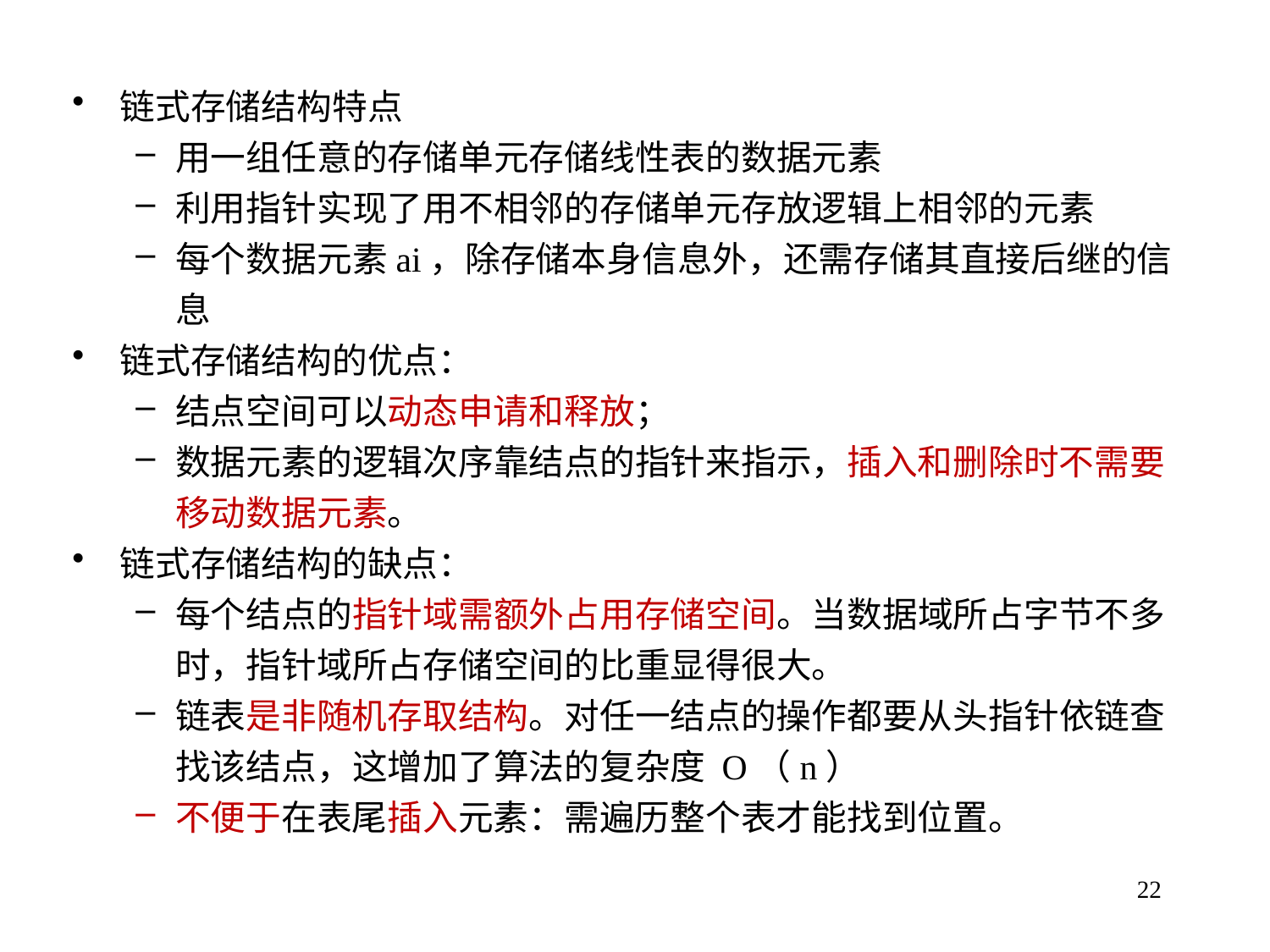

链式存储结构特点
用一组任意的存储单元存储线性表的数据元素
利用指针实现了用不相邻的存储单元存放逻辑上相邻的元素
每个数据元素ai，除存储本身信息外，还需存储其直接后继的信息
链式存储结构的优点：
结点空间可以动态申请和释放；
数据元素的逻辑次序靠结点的指针来指示，插入和删除时不需要移动数据元素。
链式存储结构的缺点：
每个结点的指针域需额外占用存储空间。当数据域所占字节不多时，指针域所占存储空间的比重显得很大。
链表是非随机存取结构。对任一结点的操作都要从头指针依链查找该结点，这增加了算法的复杂度 O（n）
不便于在表尾插入元素：需遍历整个表才能找到位置。

22